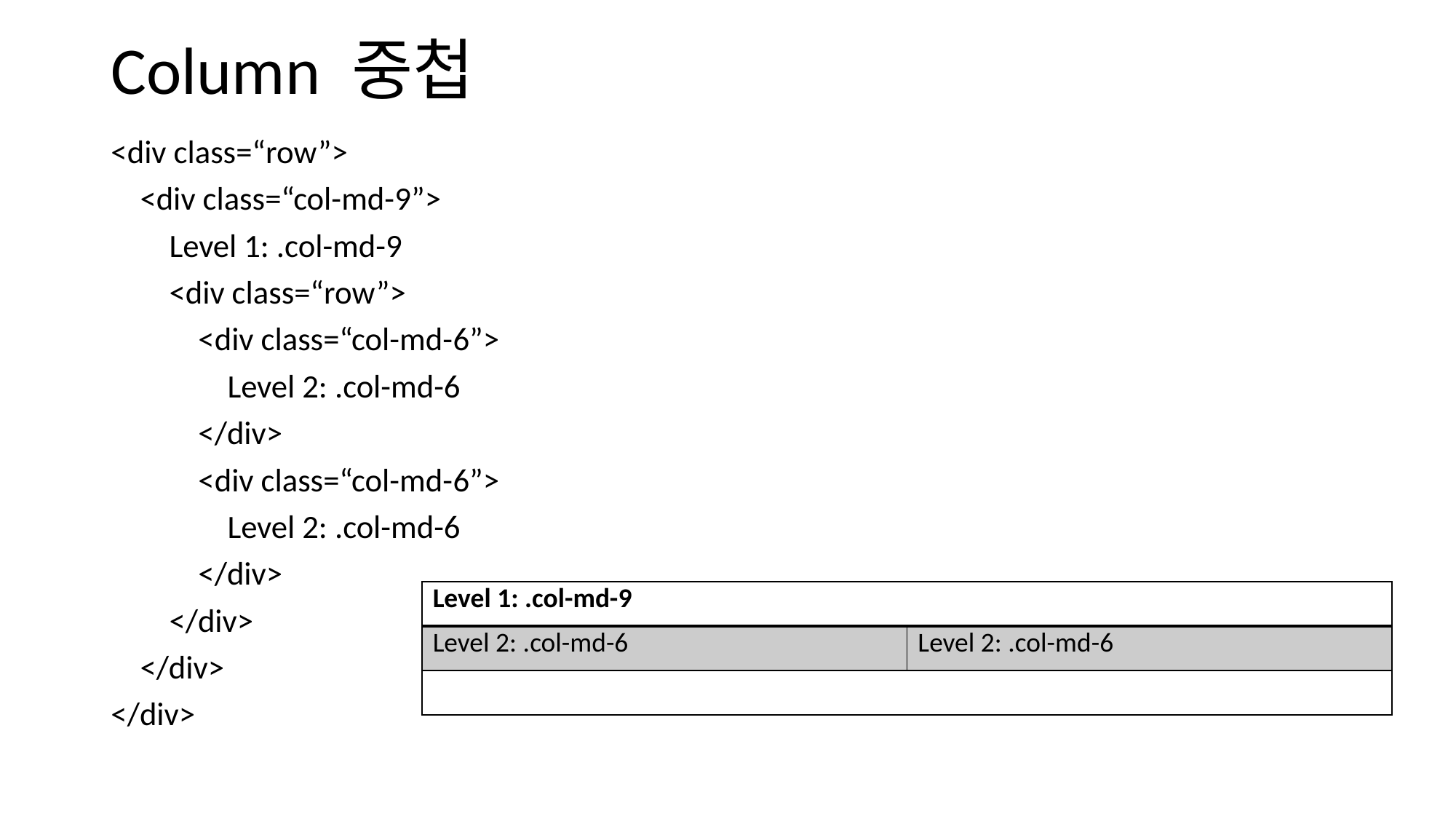

Column 중첩
<div class=“row”>
    <div class=“col-md-9”>
        Level 1: .col-md-9
        <div class=“row”>
            <div class=“col-md-6”>
                Level 2: .col-md-6
            </div>
            <div class=“col-md-6”>
                Level 2: .col-md-6
            </div>
        </div>
    </div>
</div>

| Level 1: .col-md-9 |  |
| --- | --- |
| Level 2: .col-md-6 | Level 2: .col-md-6 |
|  |  |